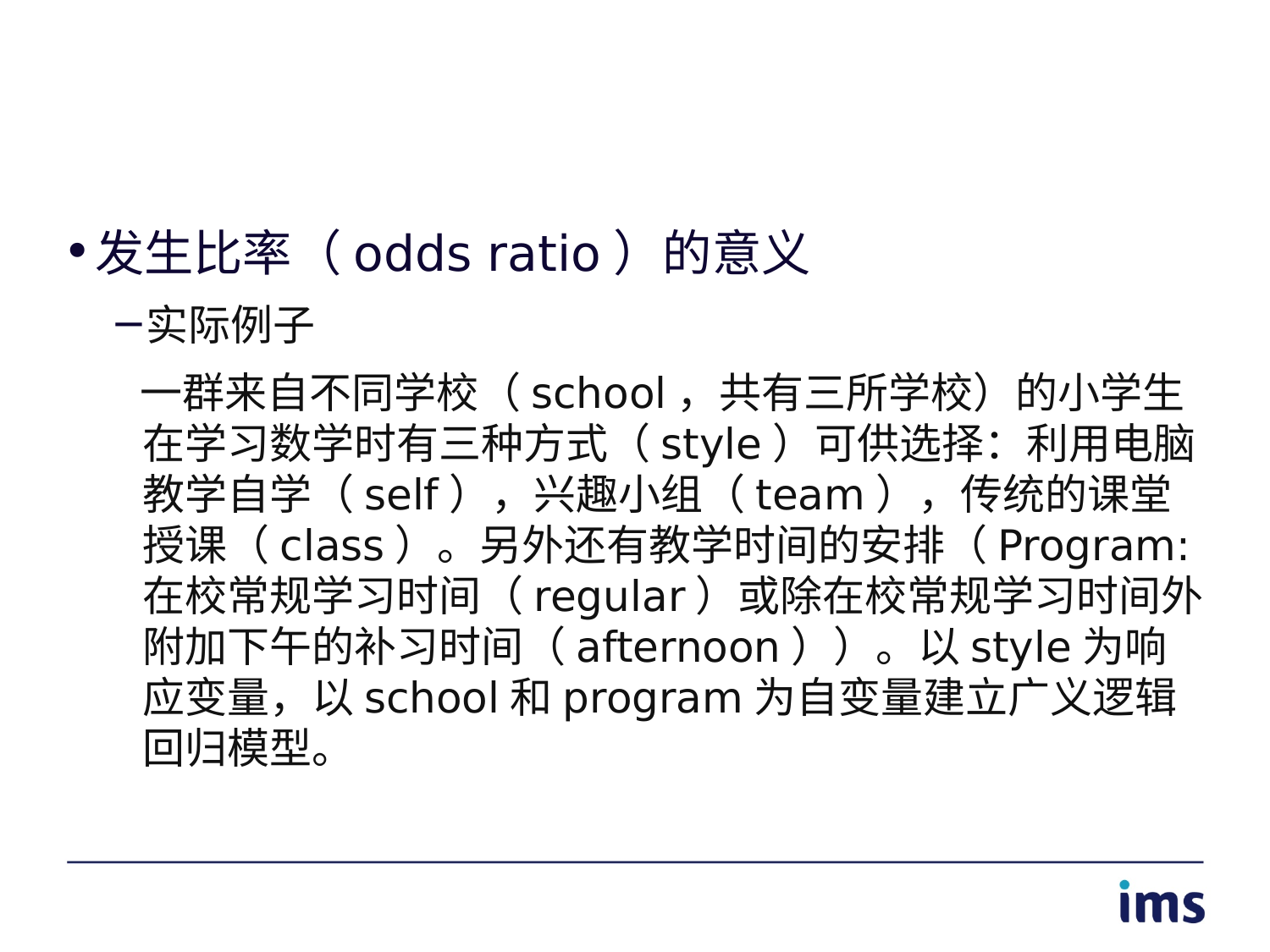

#
发生比率（odds ratio）的意义
实际例子
  一群来自不同学校（school，共有三所学校）的小学生在学习数学时有三种方式（style）可供选择：利用电脑教学自学（self），兴趣小组（team），传统的课堂授课（class）。另外还有教学时间的安排（Program: 在校常规学习时间（regular）或除在校常规学习时间外附加下午的补习时间（afternoon））。以style为响应变量，以school和program为自变量建立广义逻辑回归模型。